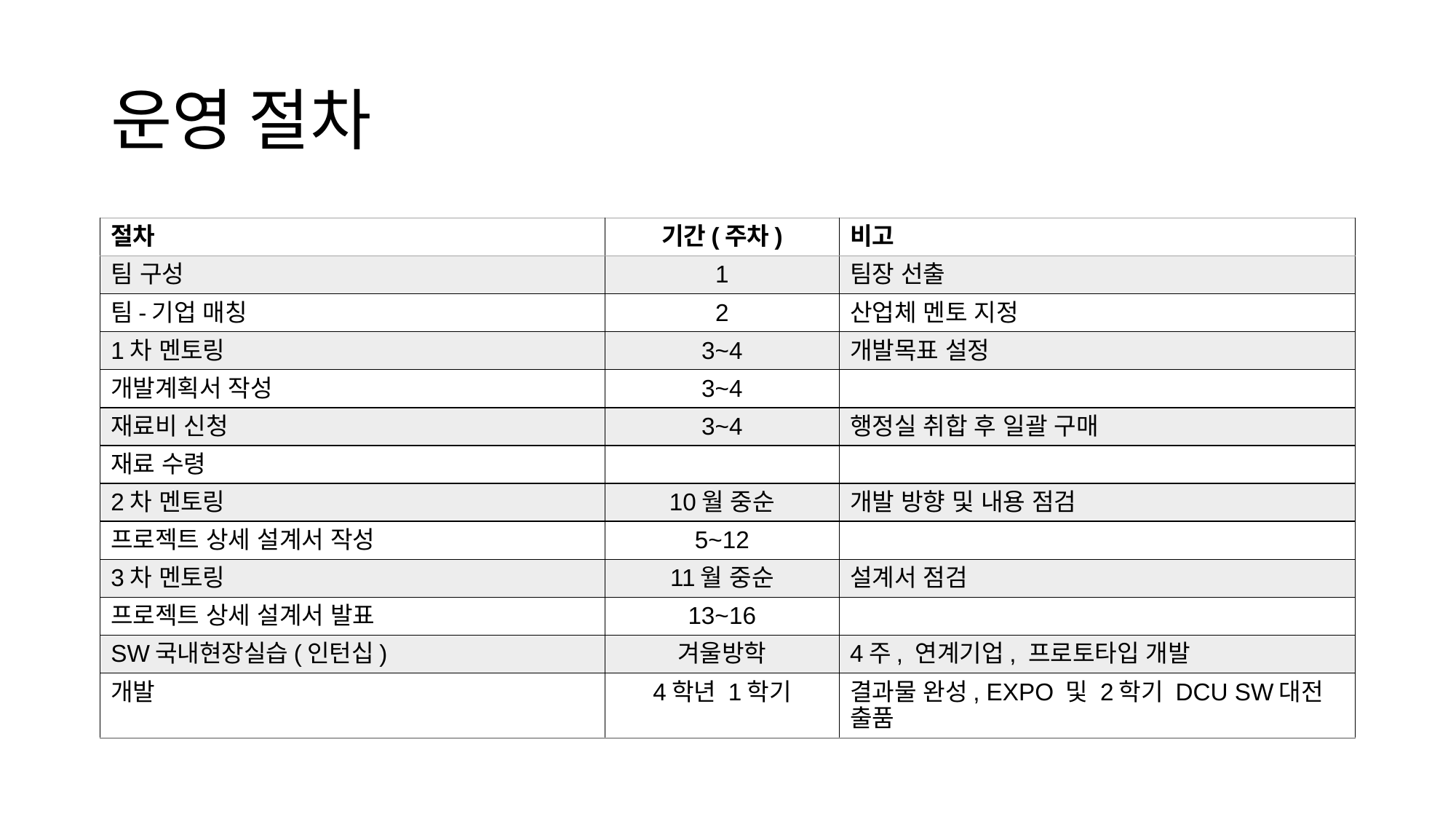

# 운영 절차
| 절차 | 기간(주차) | 비고 |
| --- | --- | --- |
| 팀 구성 | 1 | 팀장 선출 |
| 팀-기업 매칭 | 2 | 산업체 멘토 지정 |
| 1차 멘토링 | 3~4 | 개발목표 설정 |
| 개발계획서 작성 | 3~4 |  |
| 재료비 신청 | 3~4 | 행정실 취합 후 일괄 구매 |
| 재료 수령 |  |  |
| 2차 멘토링 | 10월 중순 | 개발 방향 및 내용 점검 |
| 프로젝트 상세 설계서 작성 | 5~12 |  |
| 3차 멘토링 | 11월 중순 | 설계서 점검 |
| 프로젝트 상세 설계서 발표 | 13~16 |  |
| SW국내현장실습(인턴십) | 겨울방학 | 4주, 연계기업, 프로토타입 개발 |
| 개발 | 4학년 1학기 | 결과물 완성, EXPO 및 2학기 DCU SW대전 출품 |